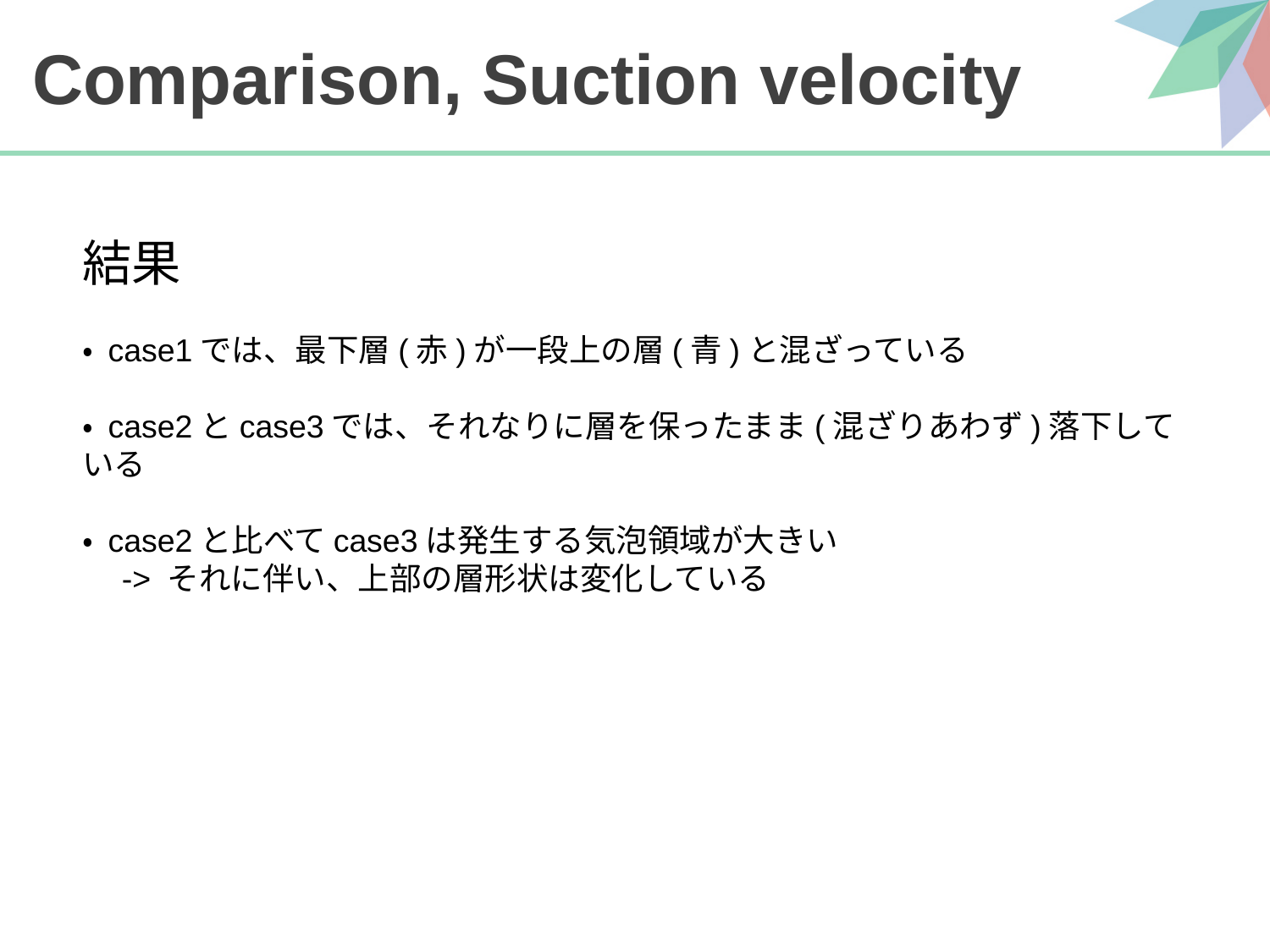

# Comparison, Suction velocity

結果

・ case1では、最下層(赤)が一段上の層(青)と混ざっている

・ case2とcase3では、それなりに層を保ったまま(混ざりあわず)落下している

・ case2と比べてcase3は発生する気泡領域が大きい
　-> それに伴い、上部の層形状は変化している